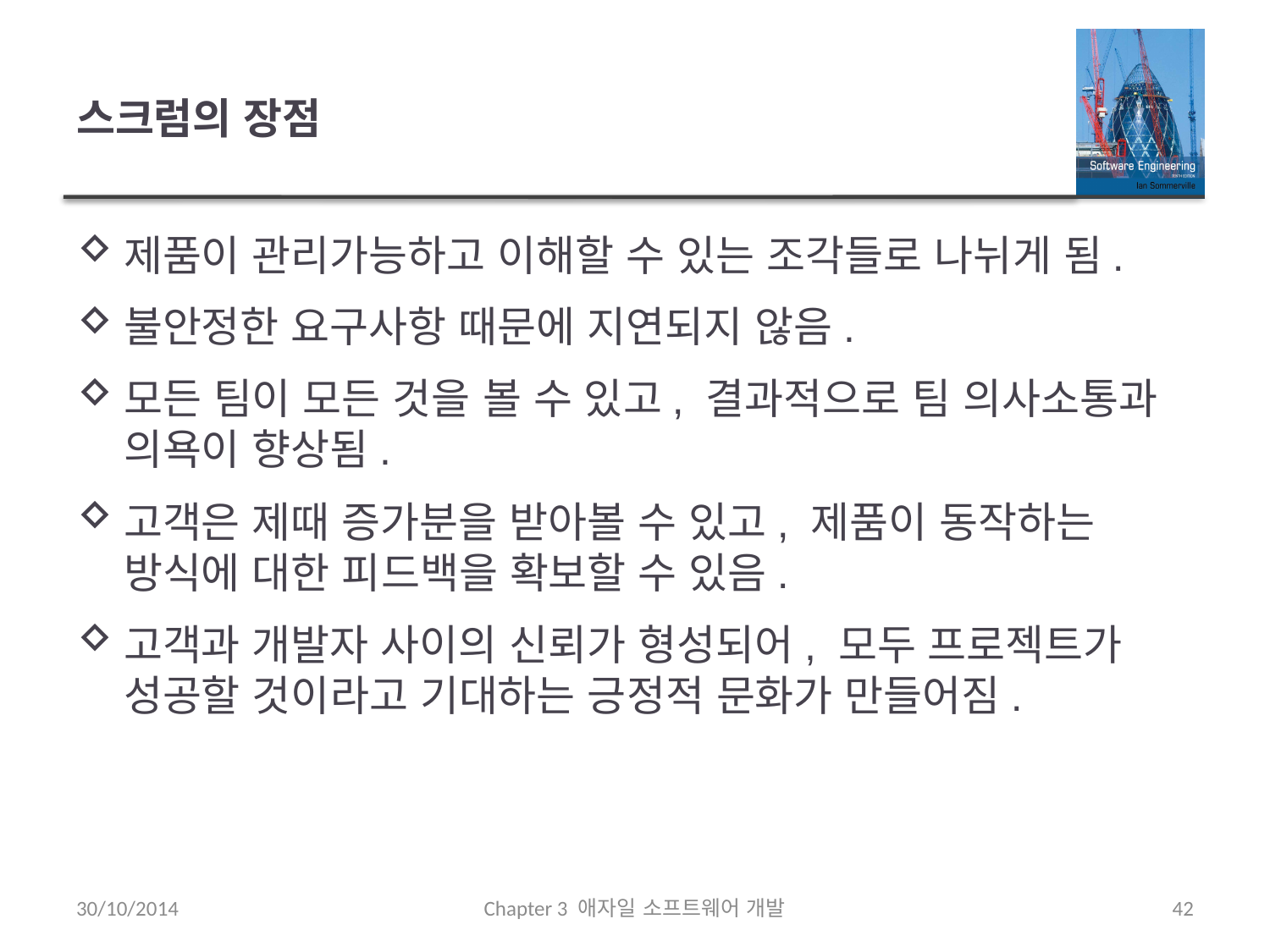

# 스크럼의 장점
제품이 관리가능하고 이해할 수 있는 조각들로 나뉘게 됨.
불안정한 요구사항 때문에 지연되지 않음.
모든 팀이 모든 것을 볼 수 있고, 결과적으로 팀 의사소통과 의욕이 향상됨.
고객은 제때 증가분을 받아볼 수 있고, 제품이 동작하는 방식에 대한 피드백을 확보할 수 있음.
고객과 개발자 사이의 신뢰가 형성되어, 모두 프로젝트가 성공할 것이라고 기대하는 긍정적 문화가 만들어짐.

30/10/2014
Chapter 3 애자일 소프트웨어 개발
42